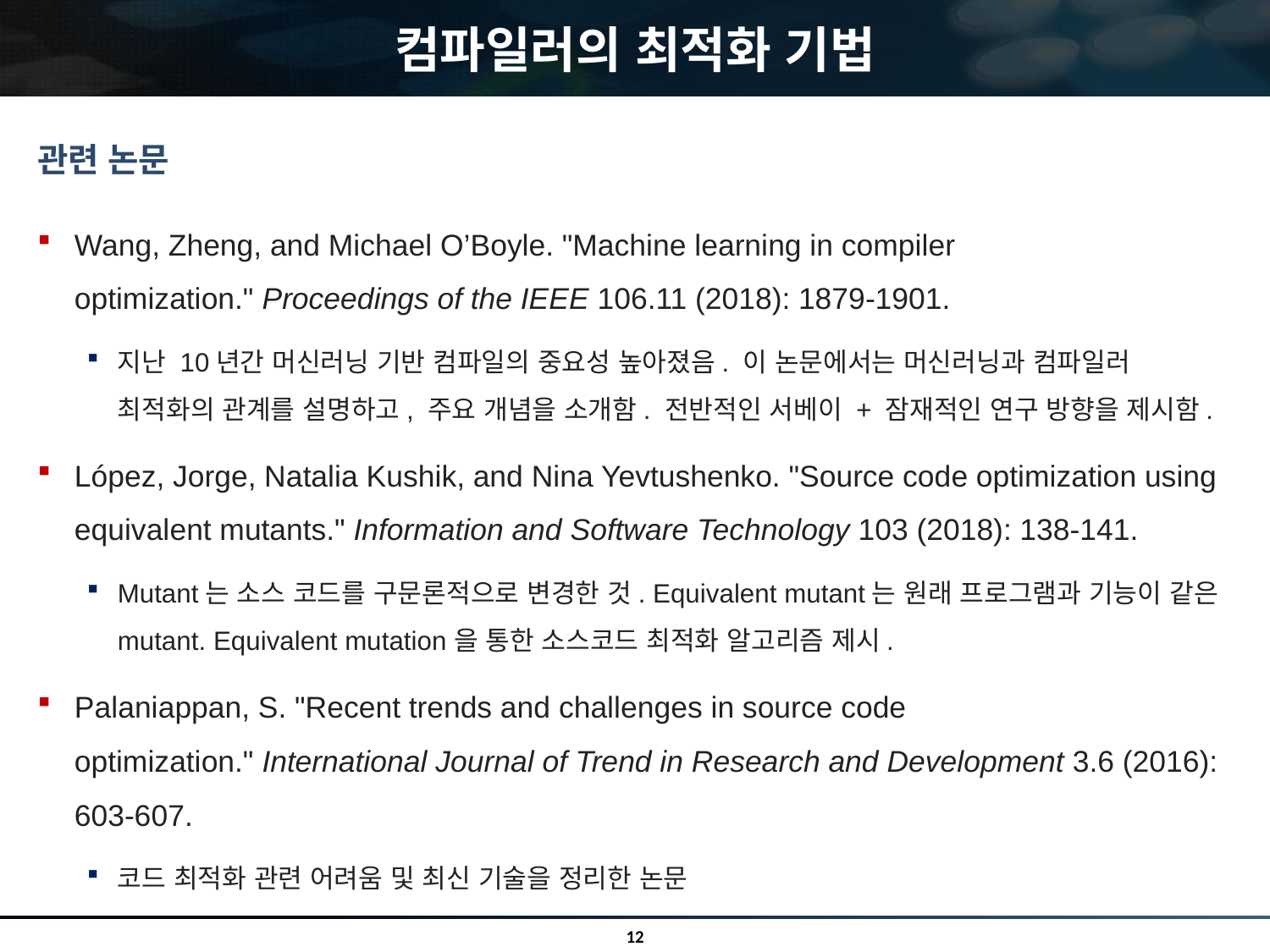

# 컴파일러의 최적화 기법
관련 논문
Wang, Zheng, and Michael O’Boyle. "Machine learning in compiler optimization." Proceedings of the IEEE 106.11 (2018): 1879-1901.
지난 10년간 머신러닝 기반 컴파일의 중요성 높아졌음. 이 논문에서는 머신러닝과 컴파일러 최적화의 관계를 설명하고, 주요 개념을 소개함. 전반적인 서베이 + 잠재적인 연구 방향을 제시함.
López, Jorge, Natalia Kushik, and Nina Yevtushenko. "Source code optimization using equivalent mutants." Information and Software Technology 103 (2018): 138-141.
Mutant는 소스 코드를 구문론적으로 변경한 것. Equivalent mutant는 원래 프로그램과 기능이 같은 mutant. Equivalent mutation을 통한 소스코드 최적화 알고리즘 제시.
Palaniappan, S. "Recent trends and challenges in source code optimization." International Journal of Trend in Research and Development 3.6 (2016): 603-607.
코드 최적화 관련 어려움 및 최신 기술을 정리한 논문